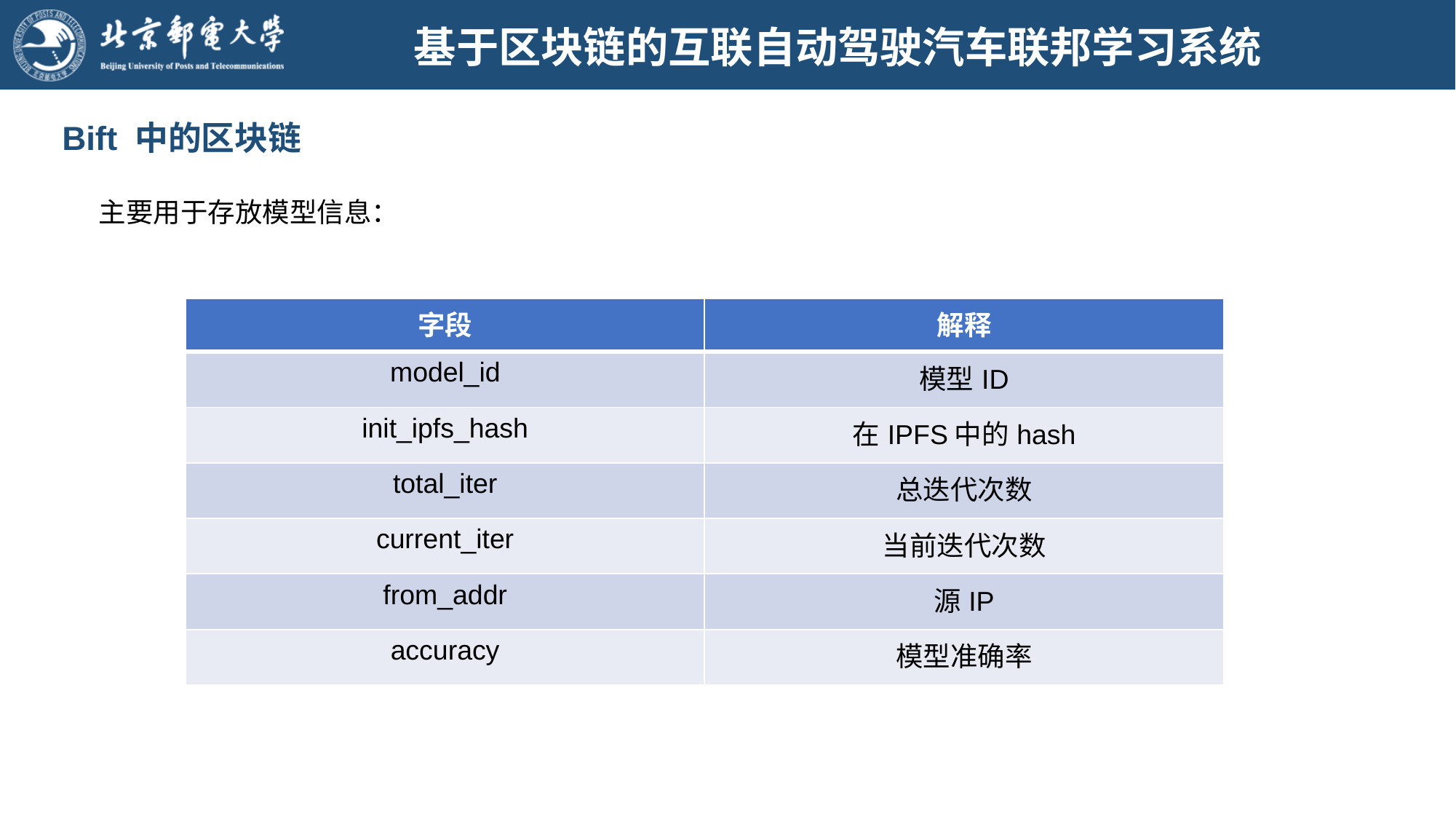

# 基于区块链的互联自动驾驶汽车联邦学习系统
Bift 中的区块链
主要用于存放模型信息：

| 字段 | 解释 |
| --- | --- |
| model\_id | 模型ID |
| init\_ipfs\_hash | 在IPFS中的hash |
| total\_iter | 总迭代次数 |
| current\_iter | 当前迭代次数 |
| from\_addr | 源IP |
| accuracy | 模型准确率 |